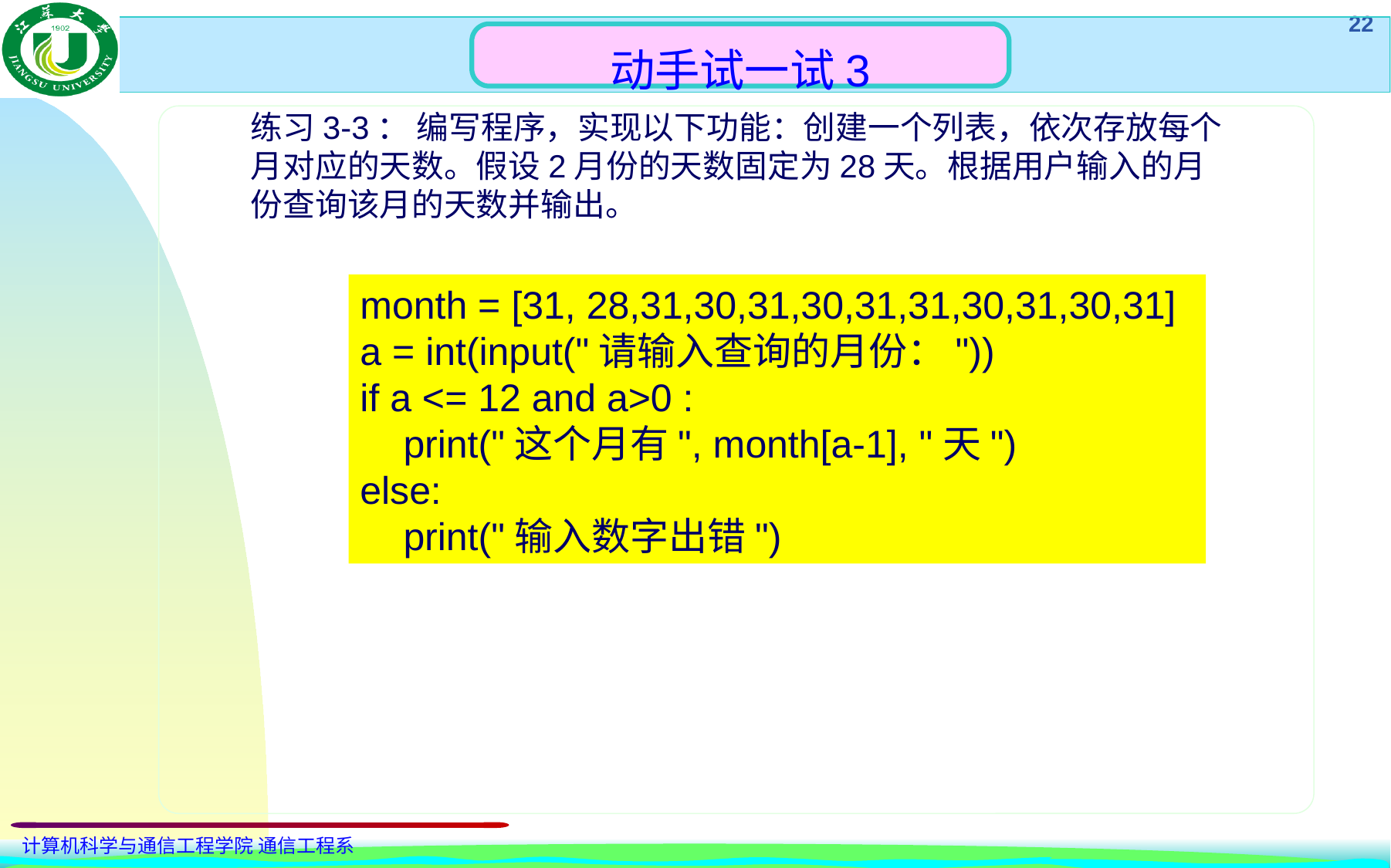

动手试一试3
练习3-3： 编写程序，实现以下功能：创建一个列表，依次存放每个月对应的天数。假设2月份的天数固定为28天。根据用户输入的月份查询该月的天数并输出。
month = [31, 28,31,30,31,30,31,31,30,31,30,31]
a = int(input("请输入查询的月份："))
if a <= 12 and a>0 :
    print("这个月有", month[a-1], "天")
else:
    print("输入数字出错")